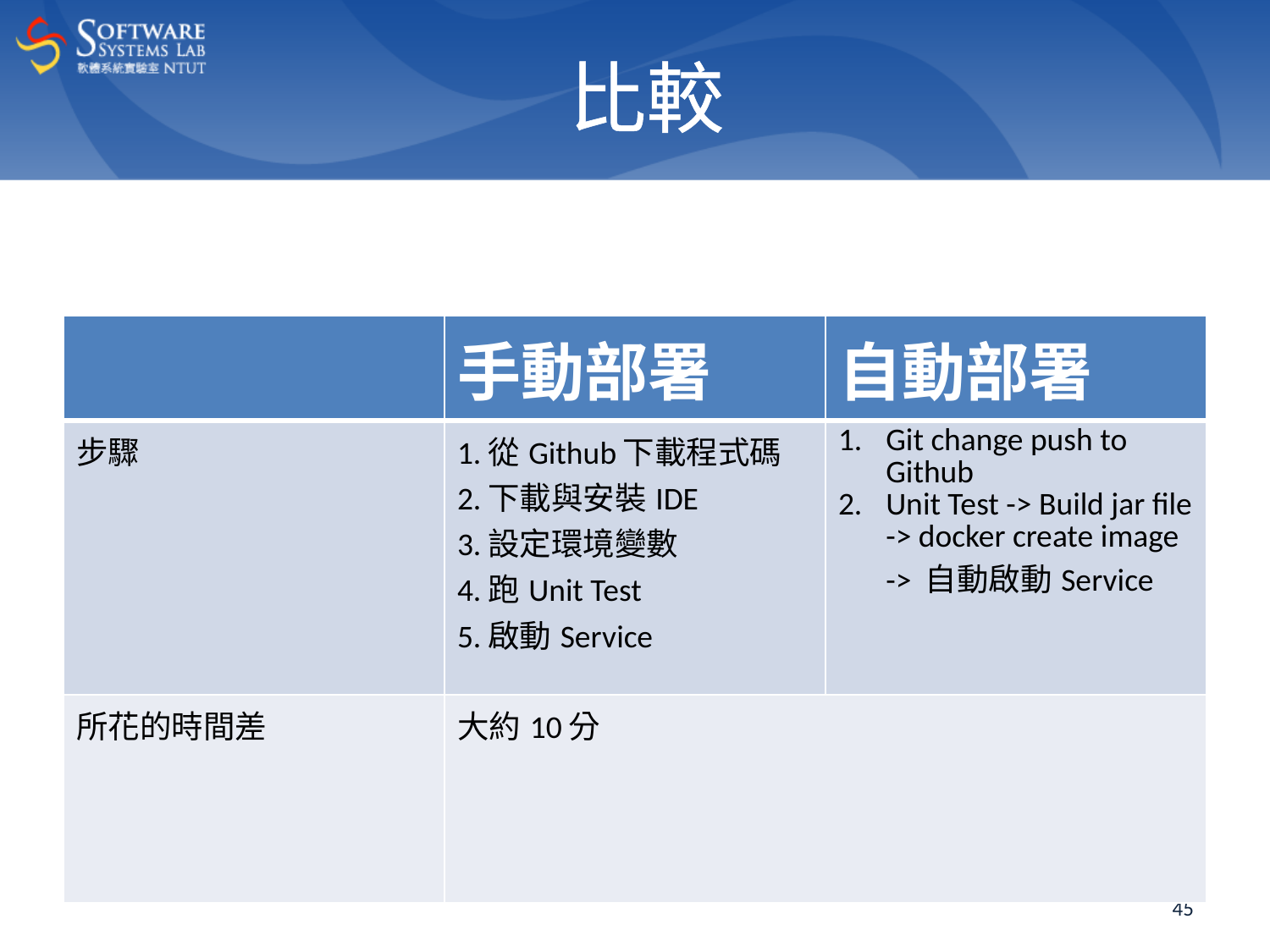

# 比較
|  | 手動部署 | 自動部署 |
| --- | --- | --- |
| 步驟 | 1.從Github下載程式碼 2.下載與安裝IDE 3.設定環境變數 4.跑Unit Test 5.啟動Service | Git change push to Github Unit Test -> Build jar file -> docker create image -> 自動啟動Service |
| 所花的時間差 | 大約10分 |  |
45